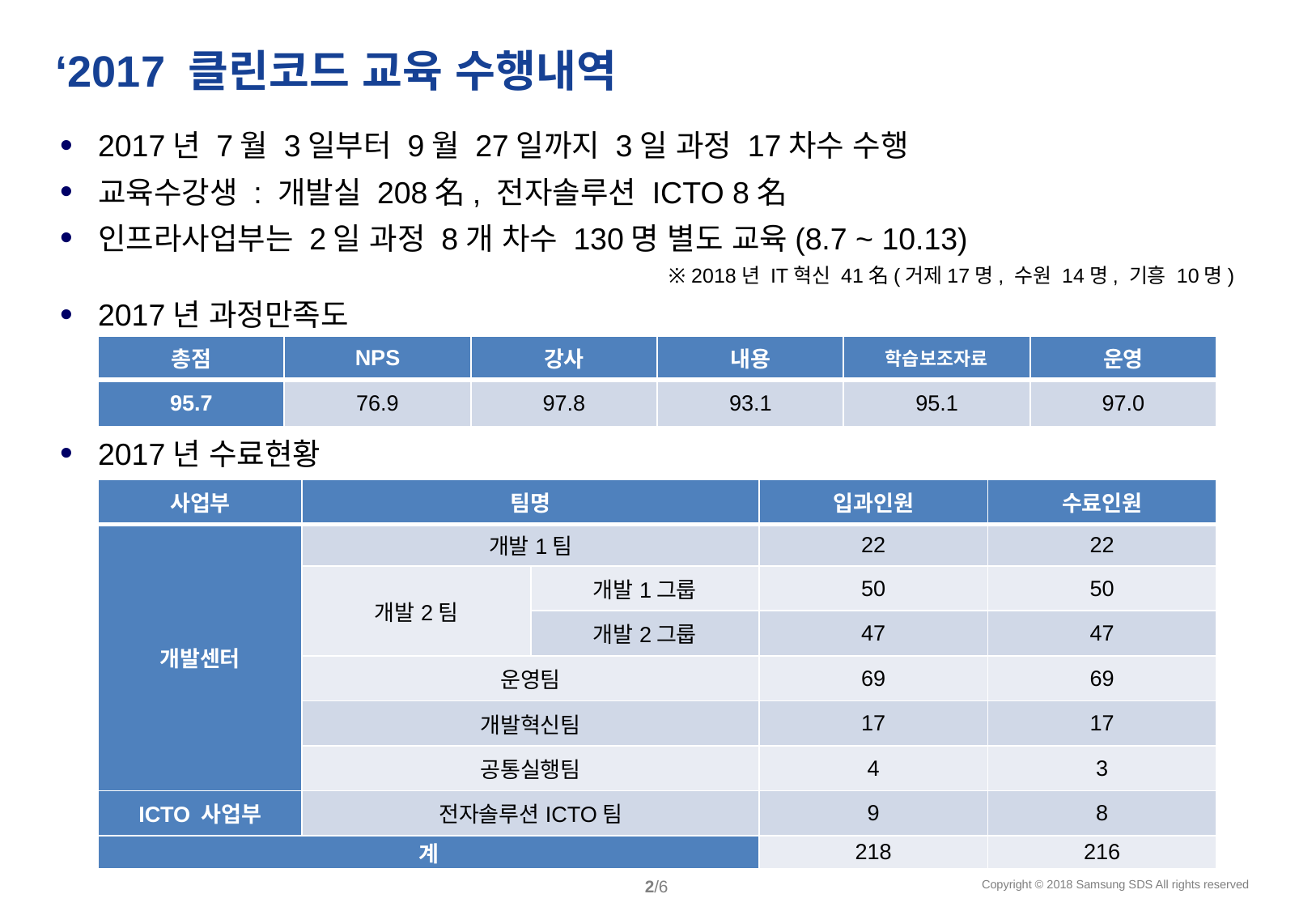

# ‘2017 클린코드 교육 수행내역
2017년 7월 3일부터 9월 27일까지 3일 과정 17차수 수행
교육수강생 : 개발실 208名, 전자솔루션 ICTO 8名
인프라사업부는 2일 과정 8개 차수 130명 별도 교육(8.7 ~ 10.13)
※ 2018년 IT혁신 41名(거제17명, 수원 14명, 기흥 10명)
2017년 과정만족도

2017년 수료현황
| 총점 | NPS | 강사 | 내용 | 학습보조자료 | 운영 |
| --- | --- | --- | --- | --- | --- |
| 95.7 | 76.9 | 97.8 | 93.1 | 95.1 | 97.0 |
| 사업부 | 팀명 |  | 입과인원 | 수료인원 |
| --- | --- | --- | --- | --- |
| 개발센터 | 개발1팀 |  | 22 | 22 |
|  | 개발2팀 | 개발1그룹 | 50 | 50 |
|  |  | 개발2그룹 | 47 | 47 |
|  | 운영팀 |  | 69 | 69 |
|  | 개발혁신팀 |  | 17 | 17 |
|  | 공통실행팀 |  | 4 | 3 |
| ICTO 사업부 | 전자솔루션ICTO팀 |  | 9 | 8 |
| 계 |  |  | 218 | 216 |